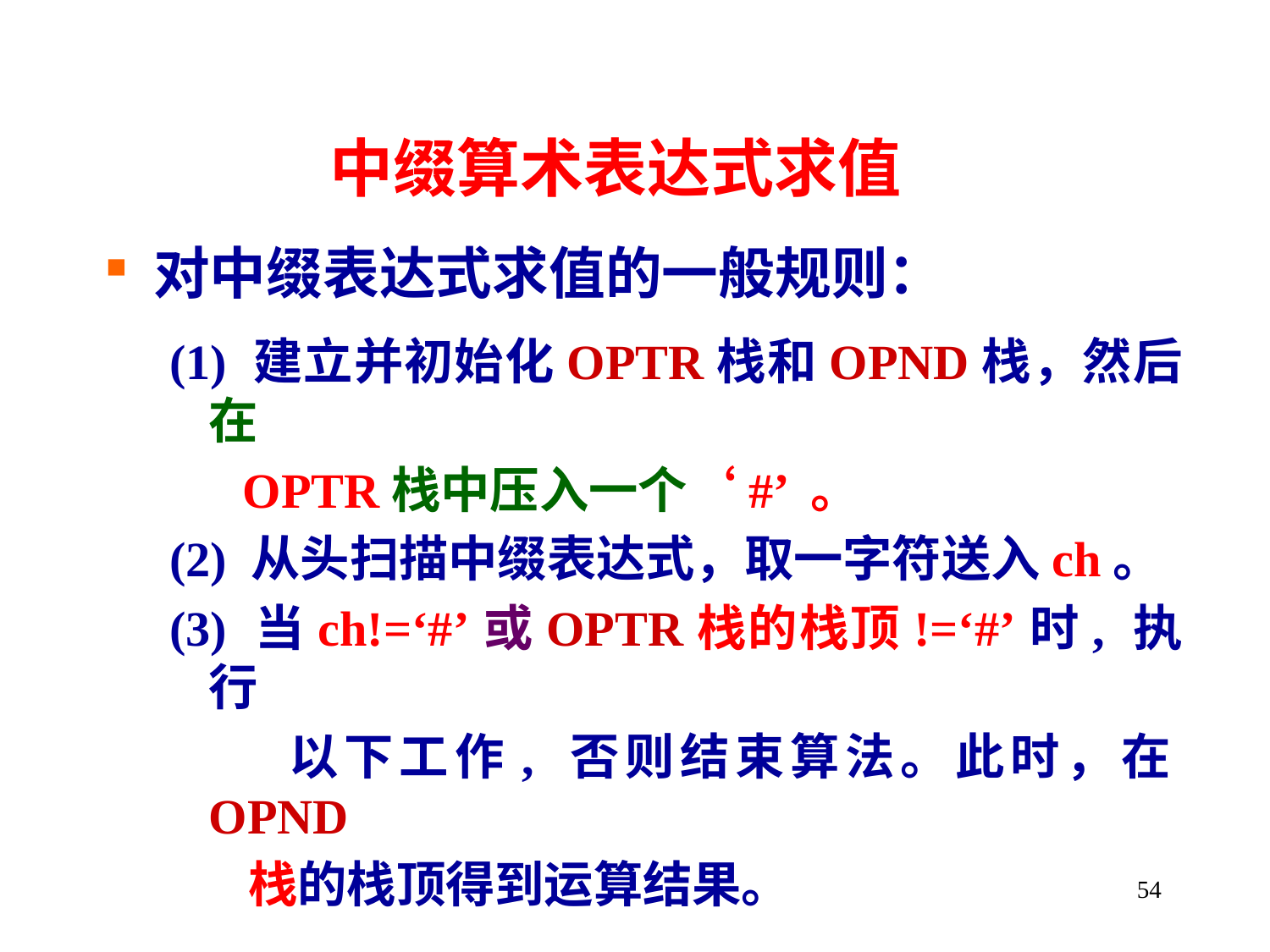

中缀算术表达式求值
对中缀表达式求值的一般规则：
(1) 建立并初始化OPTR栈和OPND栈，然后在
      OPTR栈中压入一个‘#’ 。
(2) 从头扫描中缀表达式，取一字符送入ch。
(3) 当ch!=‘#’或OPTR栈的栈顶!=‘#’时, 执行
      以下工作, 否则结束算法。此时，在OPND
      栈的栈顶得到运算结果。
54